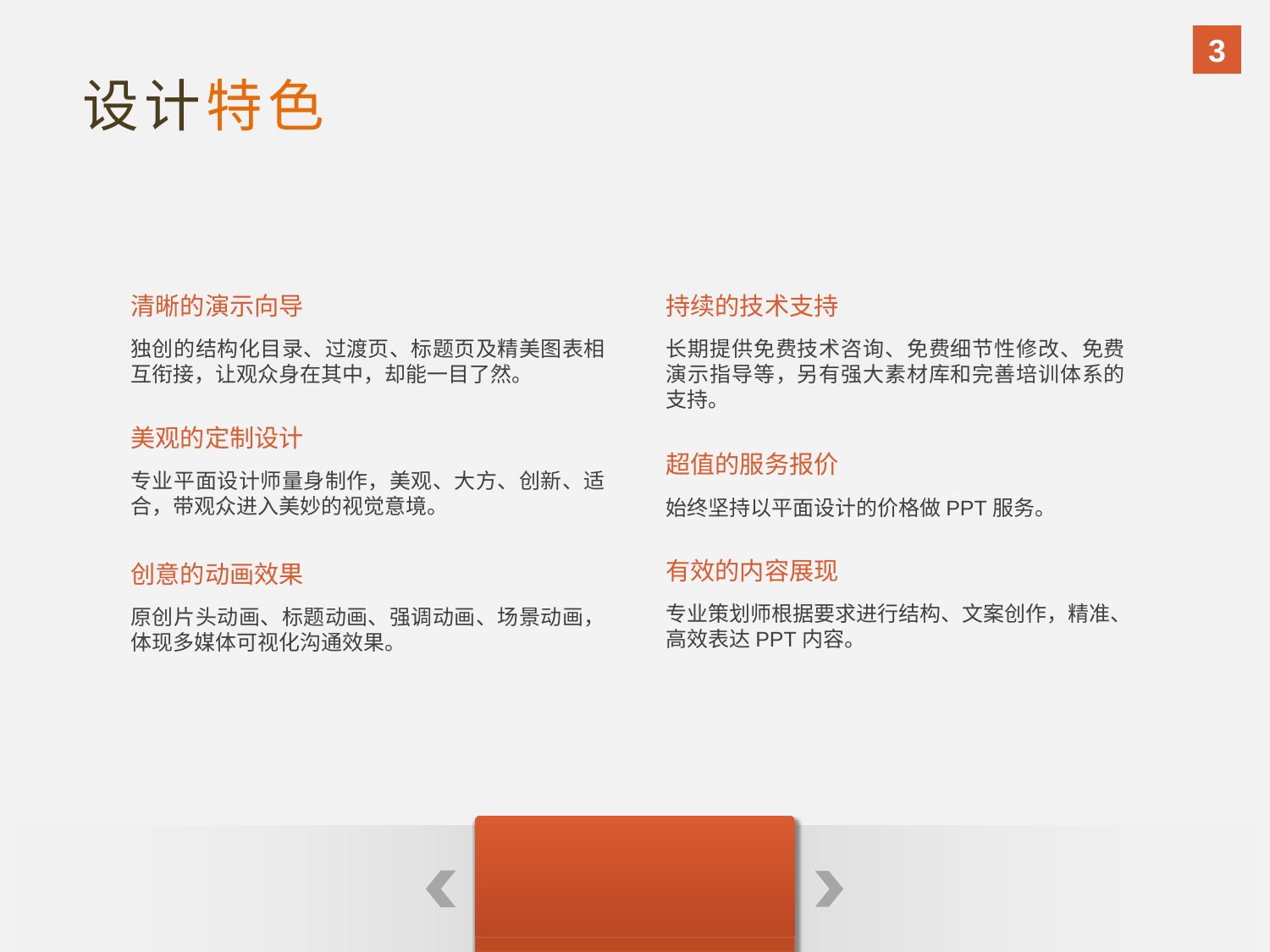

3
设计特色

清晰的演示向导
持续的技术支持
独创的结构化目录、过渡页、标题页及精美图表相互衔接，让观众身在其中，却能一目了然。
长期提供免费技术咨询、免费细节性修改、免费演示指导等，另有强大素材库和完善培训体系的支持。
美观的定制设计
超值的服务报价
专业平面设计师量身制作，美观、大方、创新、适合，带观众进入美妙的视觉意境。
始终坚持以平面设计的价格做PPT服务。
有效的内容展现
创意的动画效果
专业策划师根据要求进行结构、文案创作，精准、高效表达PPT内容。
原创片头动画、标题动画、强调动画、场景动画，体现多媒体可视化沟通效果。